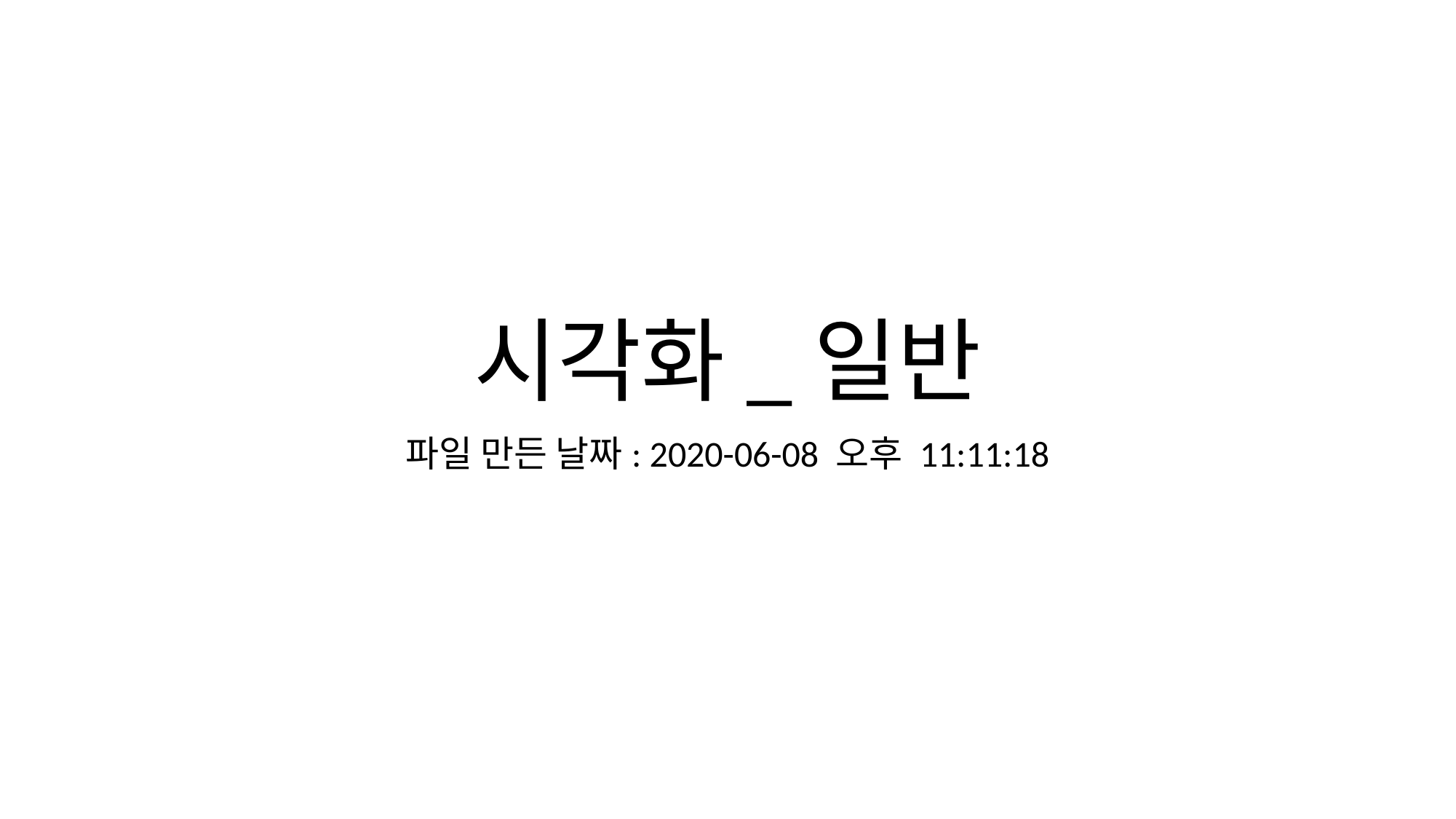

# 시각화_일반
파일 만든 날짜: 2020-06-08 오후 11:11:18